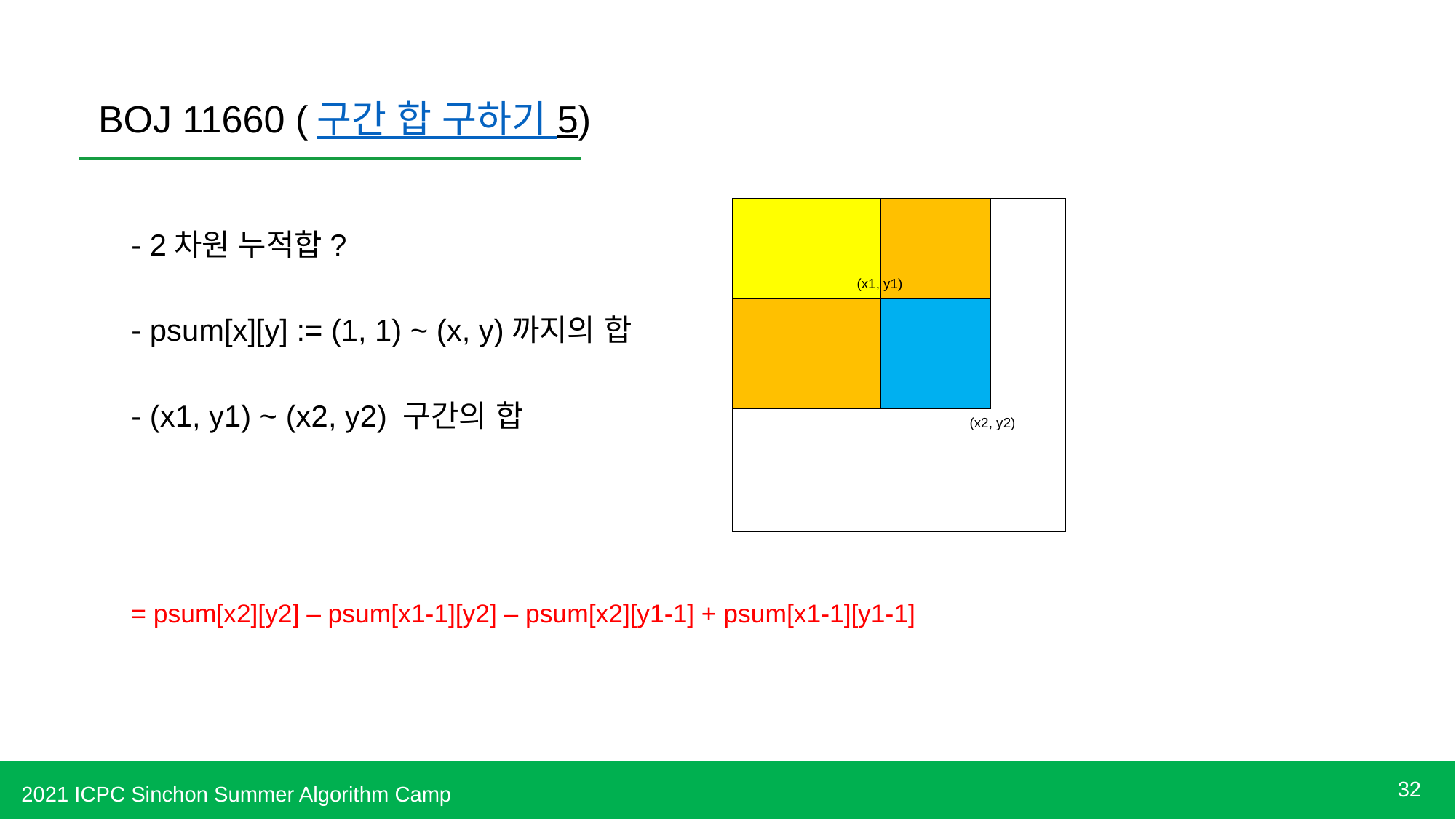

BOJ 11660 (구간 합 구하기 5)

- 2차원 누적합?
(x1, y1)

- psum[x][y] := (1, 1) ~ (x, y)까지의 합
- (x1, y1) ~ (x2, y2) 구간의 합
(x2, y2)
= psum[x2][y2] – psum[x1-1][y2] – psum[x2][y1-1] + psum[x1-1][y1-1]

32
2021 ICPC Sinchon Summer Algorithm Camp